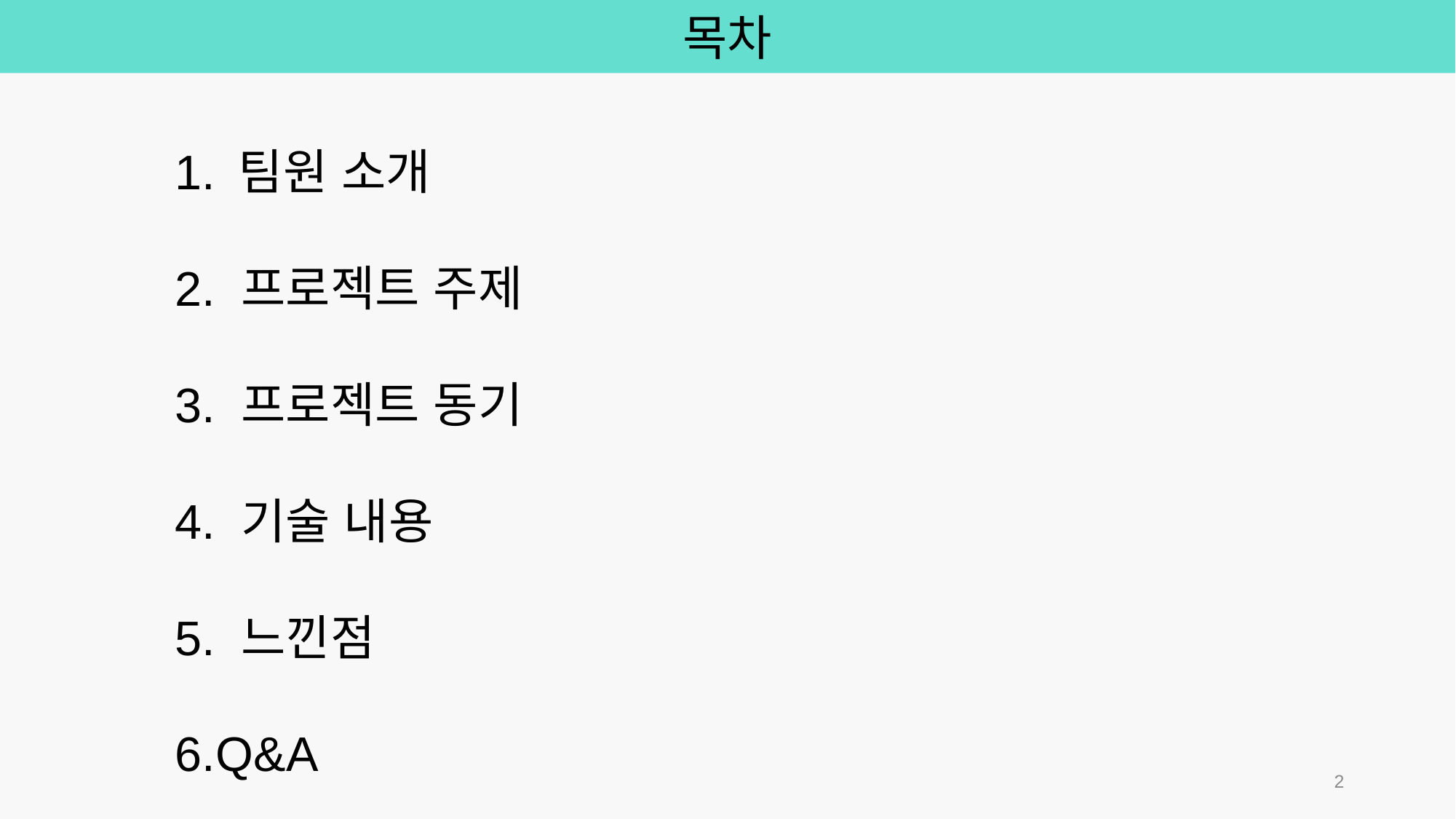

목차
 팀원 소개

 프로젝트 주제

 프로젝트 동기

 기술 내용

 느낀점

Q&A
2